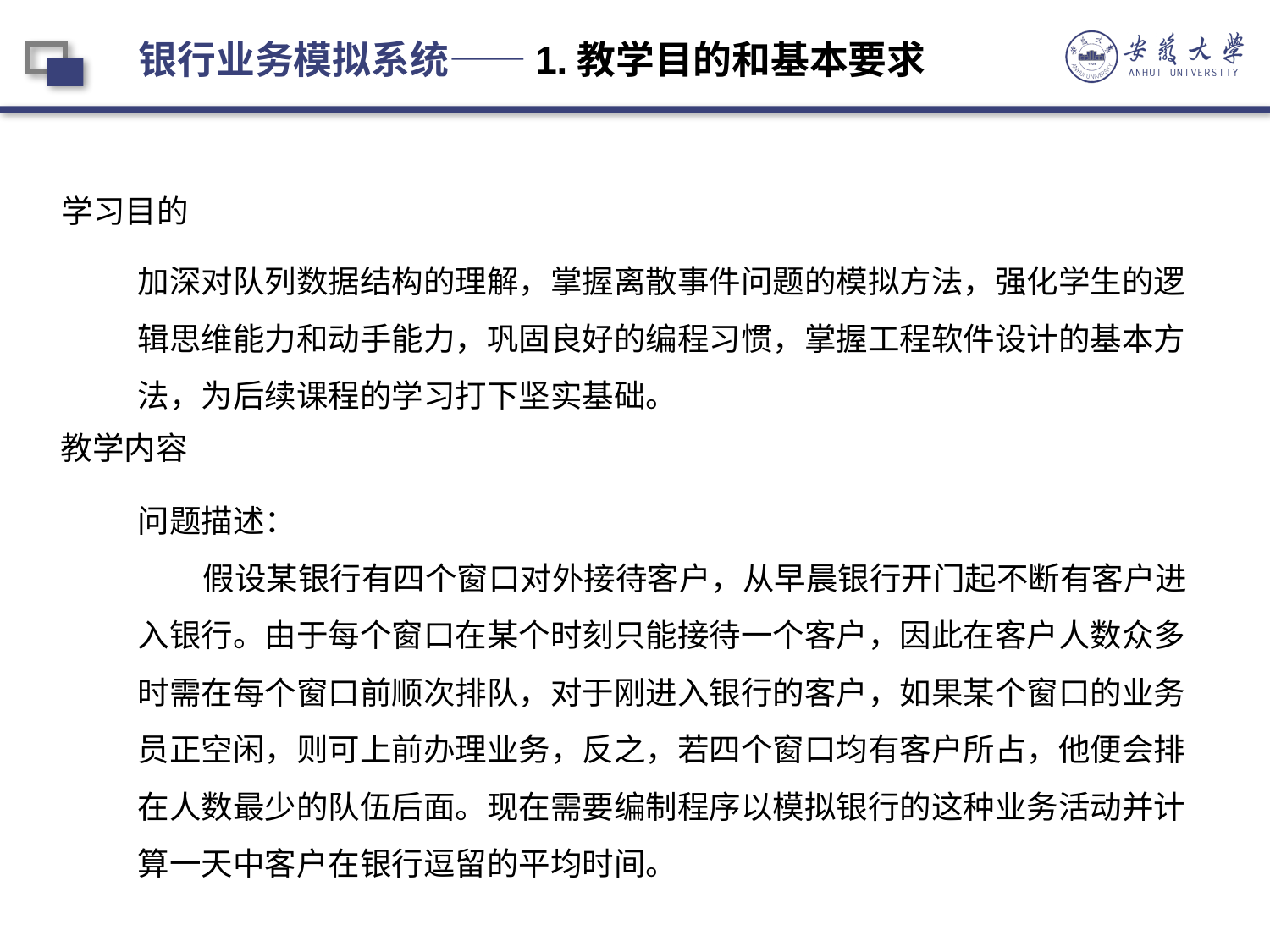

银行业务模拟系统——1.教学目的和基本要求
学习目的
E
加深对队列数据结构的理解，掌握离散事件问题的模拟方法，强化学生的逻辑思维能力和动手能力，巩固良好的编程习惯，掌握工程软件设计的基本方法，为后续课程的学习打下坚实基础。
教学内容
问题描述：
        假设某银行有四个窗口对外接待客户，从早晨银行开门起不断有客户进入银行。由于每个窗口在某个时刻只能接待一个客户，因此在客户人数众多时需在每个窗口前顺次排队，对于刚进入银行的客户，如果某个窗口的业务员正空闲，则可上前办理业务，反之，若四个窗口均有客户所占，他便会排在人数最少的队伍后面。现在需要编制程序以模拟银行的这种业务活动并计算一天中客户在银行逗留的平均时间。